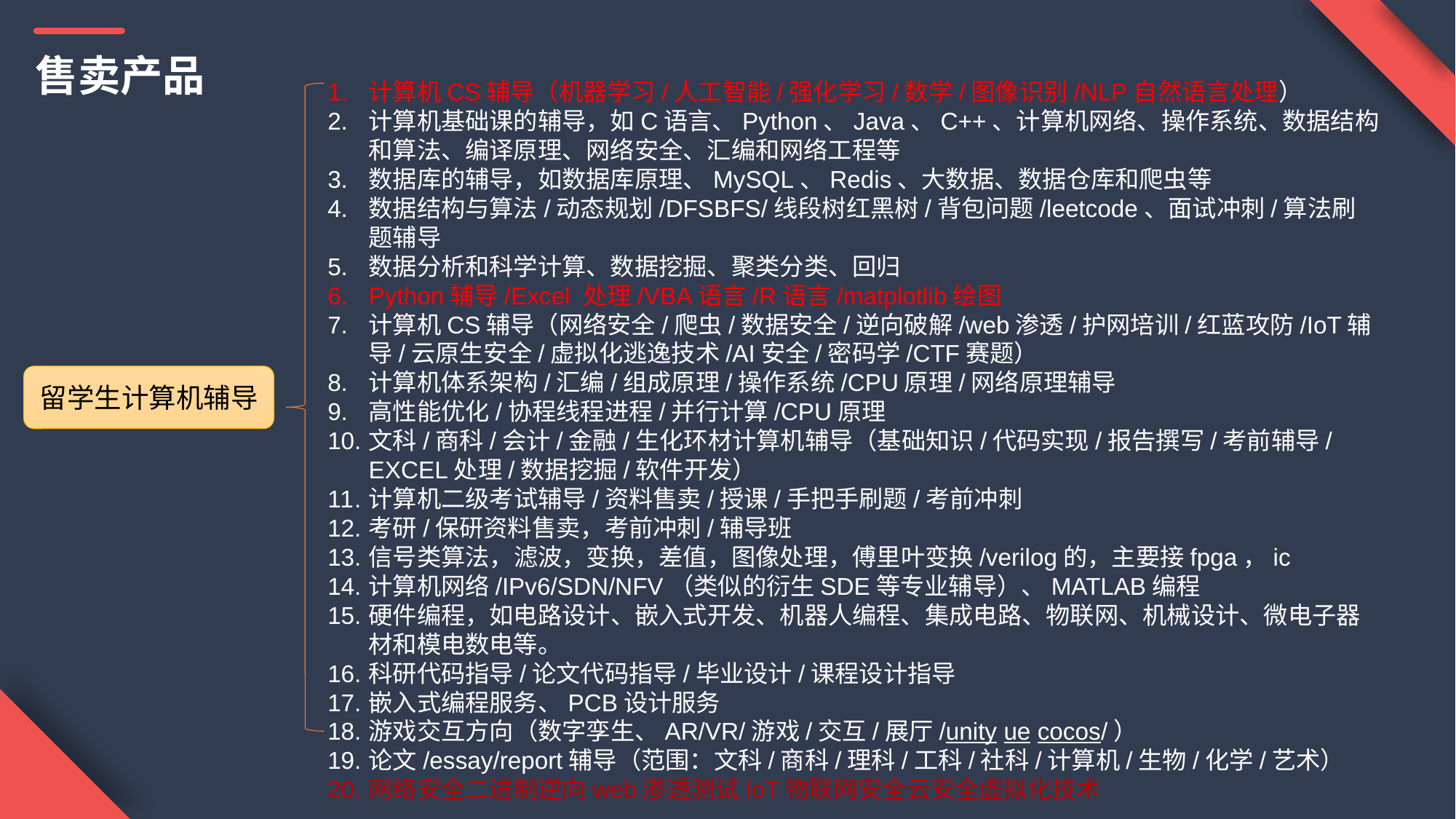

售卖产品
计算机CS辅导（机器学习/人工智能/强化学习/数学/图像识别/NLP自然语言处理）
计算机基础课的辅导，如C语言、Python、Java、C++、计算机网络、操作系统、数据结构和算法、编译原理、网络安全、汇编和网络工程等
数据库的辅导，如数据库原理、MySQL、Redis、大数据、数据仓库和爬虫等
数据结构与算法/动态规划/DFSBFS/线段树红黑树/背包问题/leetcode、面试冲刺/算法刷题辅导
数据分析和科学计算、数据挖掘、聚类分类、回归
Python辅导/Excel 处理/VBA语言/R语言/matplotlib绘图
计算机CS辅导（网络安全/爬虫/数据安全/逆向破解/web渗透/护网培训/红蓝攻防/IoT辅导/云原生安全/虚拟化逃逸技术/AI安全/密码学/CTF赛题）
计算机体系架构/汇编/组成原理/操作系统/CPU原理/网络原理辅导
高性能优化/协程线程进程/并行计算/CPU原理
文科/商科/会计/金融/生化环材计算机辅导（基础知识/代码实现/报告撰写/考前辅导/EXCEL处理/数据挖掘/软件开发）
计算机二级考试辅导/资料售卖/授课/手把手刷题/考前冲刺
考研/保研资料售卖，考前冲刺/辅导班
信号类算法，滤波，变换，差值，图像处理，傅里叶变换/verilog的，主要接fpga，ic
计算机网络/IPv6/SDN/NFV（类似的衍生SDE等专业辅导）、MATLAB编程
硬件编程，如电路设计、嵌入式开发、机器人编程、集成电路、物联网、机械设计、微电子器材和模电数电等。
科研代码指导/论文代码指导/毕业设计/课程设计指导
嵌入式编程服务、PCB设计服务
游戏交互方向（数字孪生、AR/VR/游戏/交互/展厅/unity ue cocos/）
论文/essay/report辅导（范围：文科/商科/理科/工科/社科/计算机/生物/化学/艺术）
网络安全二进制逆向web渗透测试IoT物联网安全云安全虚拟化技术

留学生计算机辅导